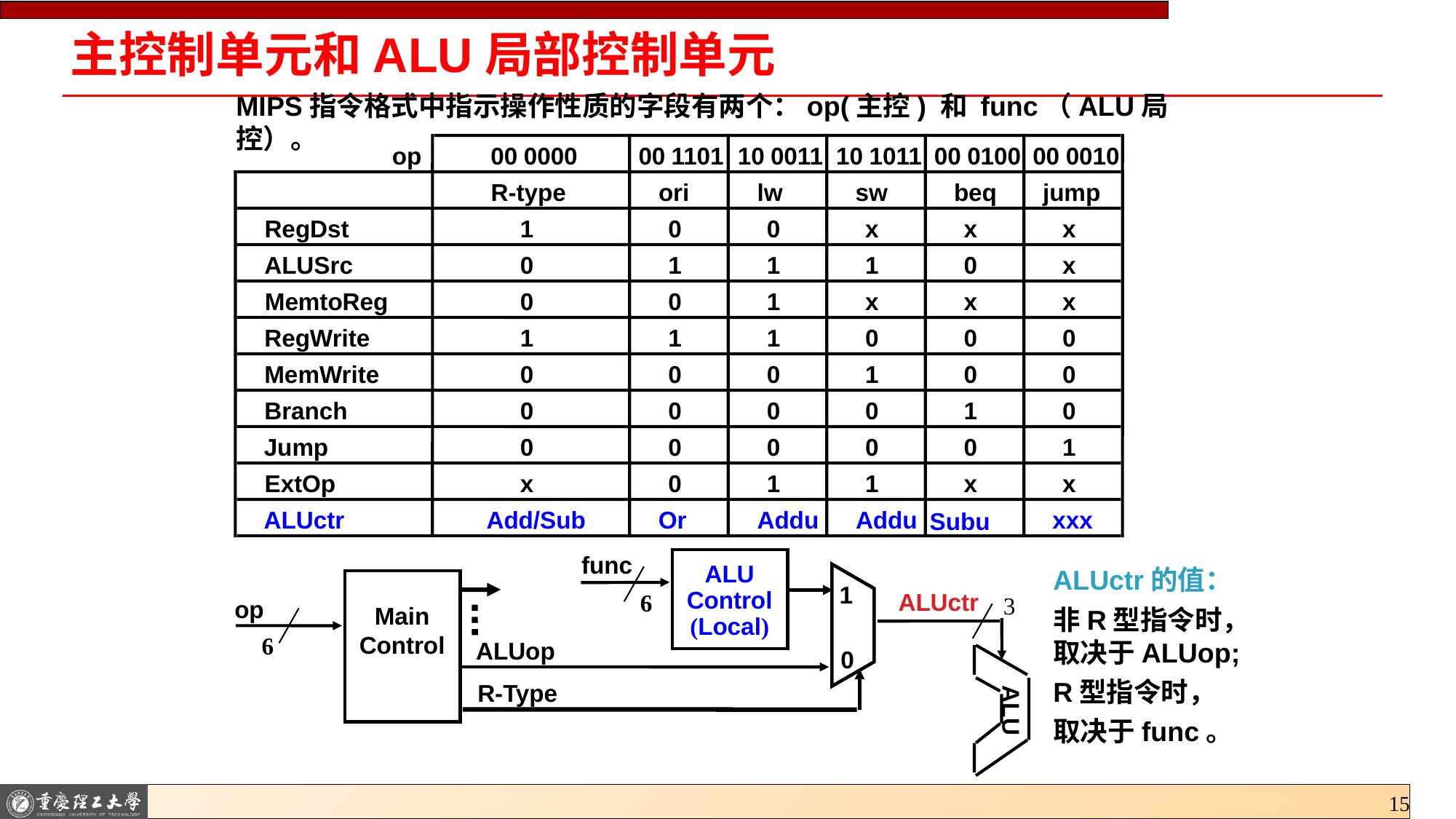

# 主控制单元和ALU局部控制单元
MIPS指令格式中指示操作性质的字段有两个：op(主控) 和 func（ALU局控）。

op

00 0000
00 1101
10 0011
10 1011
00 0100
00 0010

R-type
ori
lw
sw
beq
jump

RegDst
1
0
0
x
x
x

ALUSrc
0
1
1
1
0
x

MemtoReg
0
0
1
x
x
x

RegWrite
1
1
1
0
0
0

MemWrite
0
0
0
1
0
0

Branch
0
0
0
0
1
0

Jump
0
0
0
0
0
1

ExtOp
x
0
1
1
x
x

ALUctr
Add/Sub
Or
Addu
Addu
xxx
Subu

func

ALU
Control
(Local)

1
ALUctr

6
op

Main
Control

6
ALUop
0

R-Type

ALUctr的值：
非R型指令时，取决于ALUop;
R型指令时，
取决于func。
3

ALU